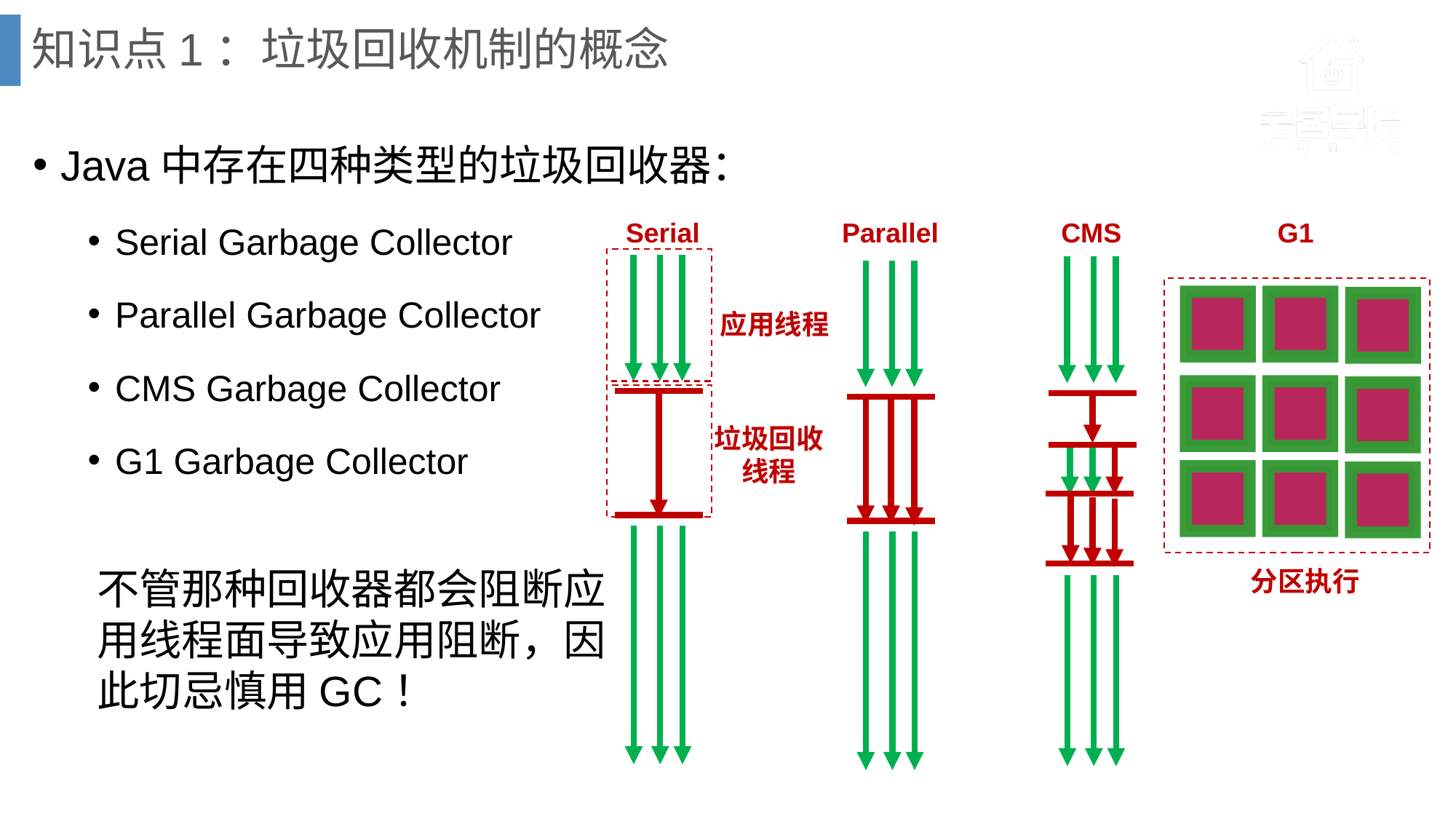

# 知识点1：垃圾回收机制的概念
Java中存在四种类型的垃圾回收器：
Serial Garbage Collector
Parallel Garbage Collector
CMS Garbage Collector
G1 Garbage Collector

Serial
Parallel
CMS
G1

应用线程

垃圾回收
线程

不管那种回收器都会阻断应用线程面导致应用阻断，因此切忌慎用GC！
分区执行